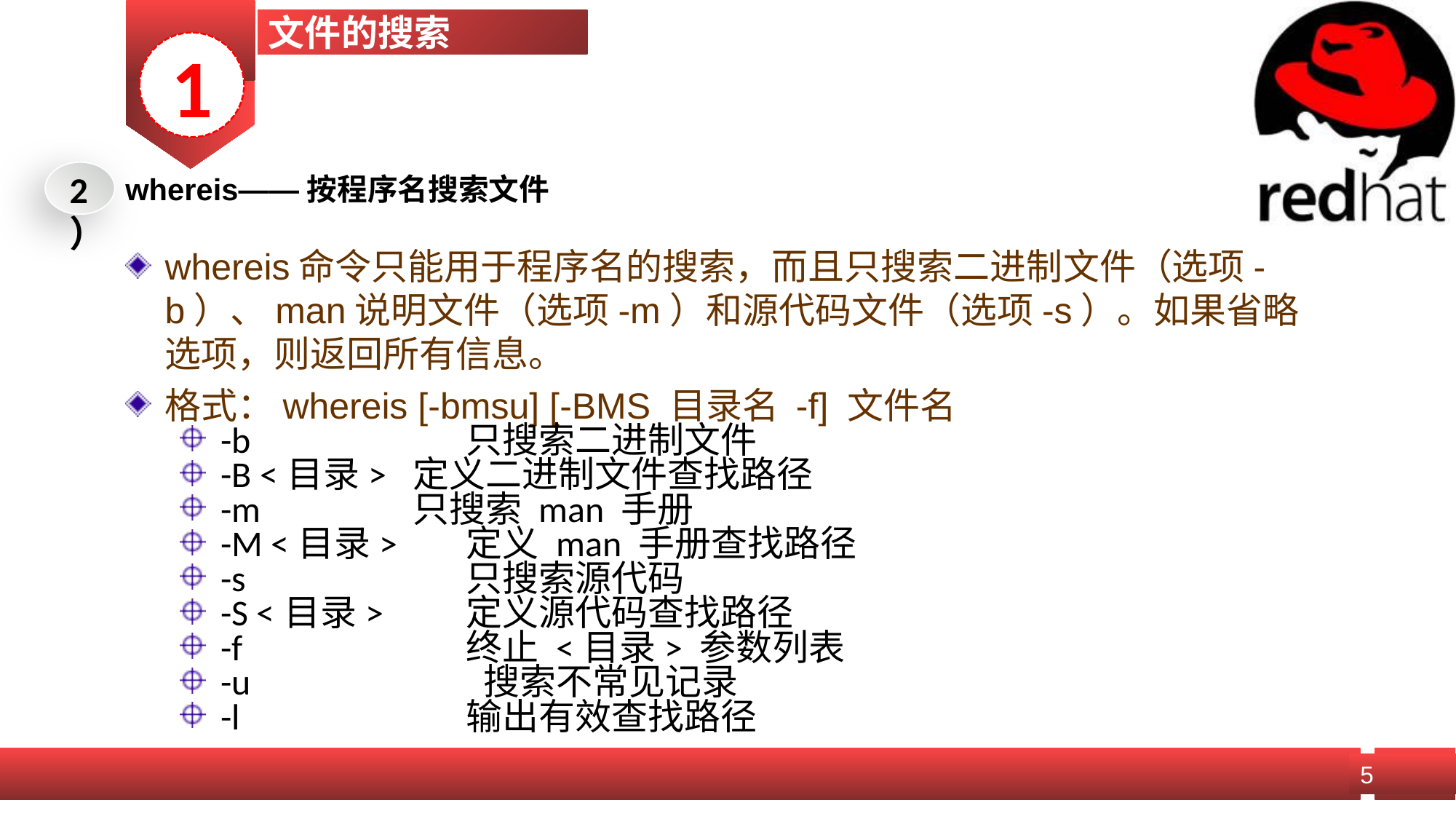

文件的搜索
1
2）

whereis——按程序名搜索文件
whereis命令只能用于程序名的搜索，而且只搜索二进制文件（选项-b）、man说明文件（选项-m）和源代码文件（选项-s）。如果省略选项，则返回所有信息。
格式：whereis [-bmsu] [-BMS 目录名 -f] 文件名
 -b        	 		只搜索二进制文件
 -B <目录>  	定义二进制文件查找路径
 -m         		只搜索 man 手册
 -M <目录>  	定义 man 手册查找路径
 -s         			只搜索源代码
 -S <目录> 	 	定义源代码查找路径
 -f         			终止 <目录> 参数列表
 -u        			 搜索不常见记录
 -l         			输出有效查找路径